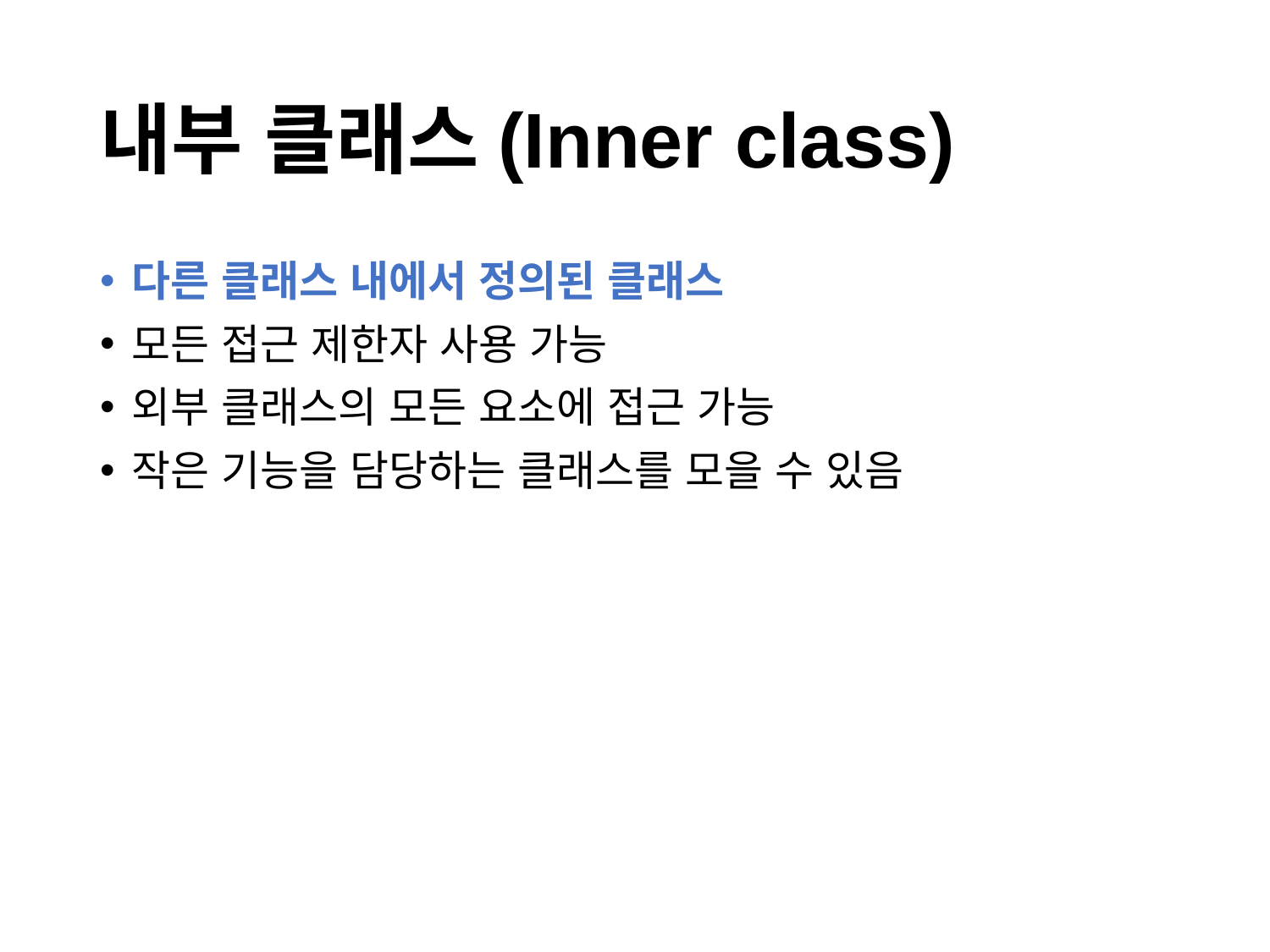

# 내부 클래스(Inner class)
다른 클래스 내에서 정의된 클래스
모든 접근 제한자 사용 가능
외부 클래스의 모든 요소에 접근 가능
작은 기능을 담당하는 클래스를 모을 수 있음